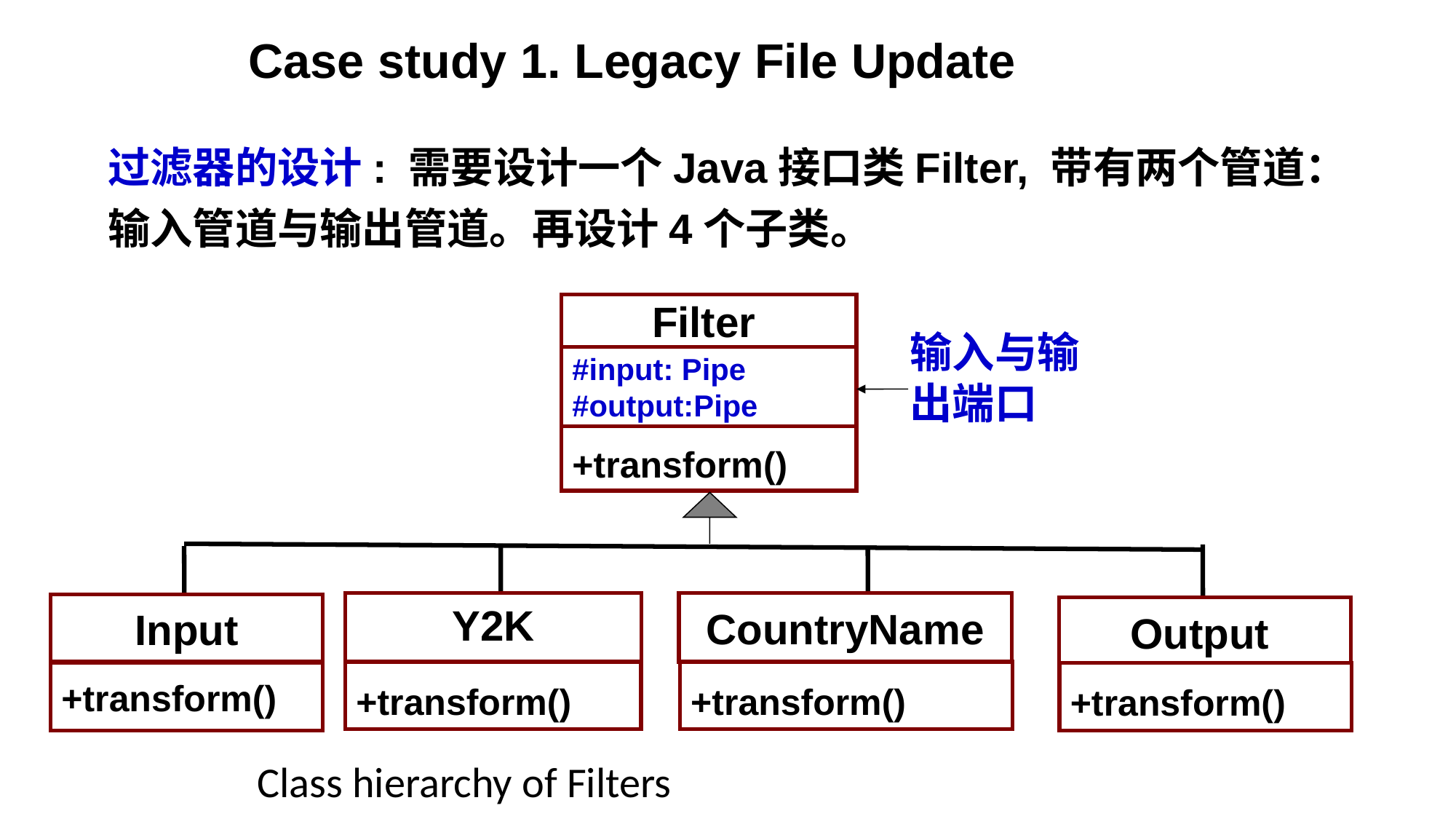

Case study 1. Legacy File Update
过滤器的设计: 需要设计一个Java接口类Filter, 带有两个管道：输入管道与输出管道。再设计4个子类。
Filter
#input: Pipe
#output:Pipe
+transform()
输入与输
出端口

CountryName
+transform()
Y2K
+transform()
Input
+transform()
Output
+transform()
# Class hierarchy of Filters